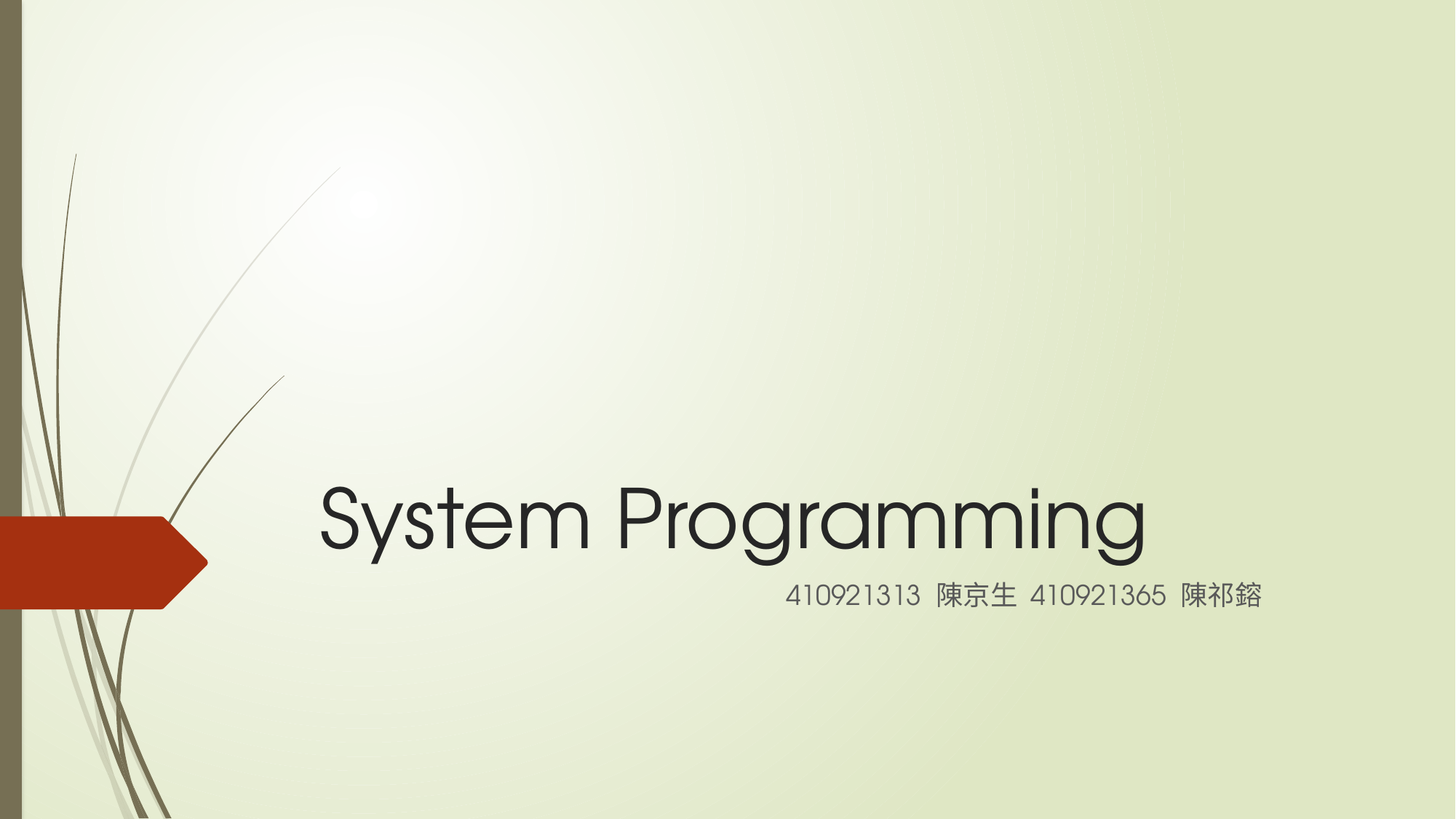

# System Programming
410921313 陳京生 410921365 陳祁鎔